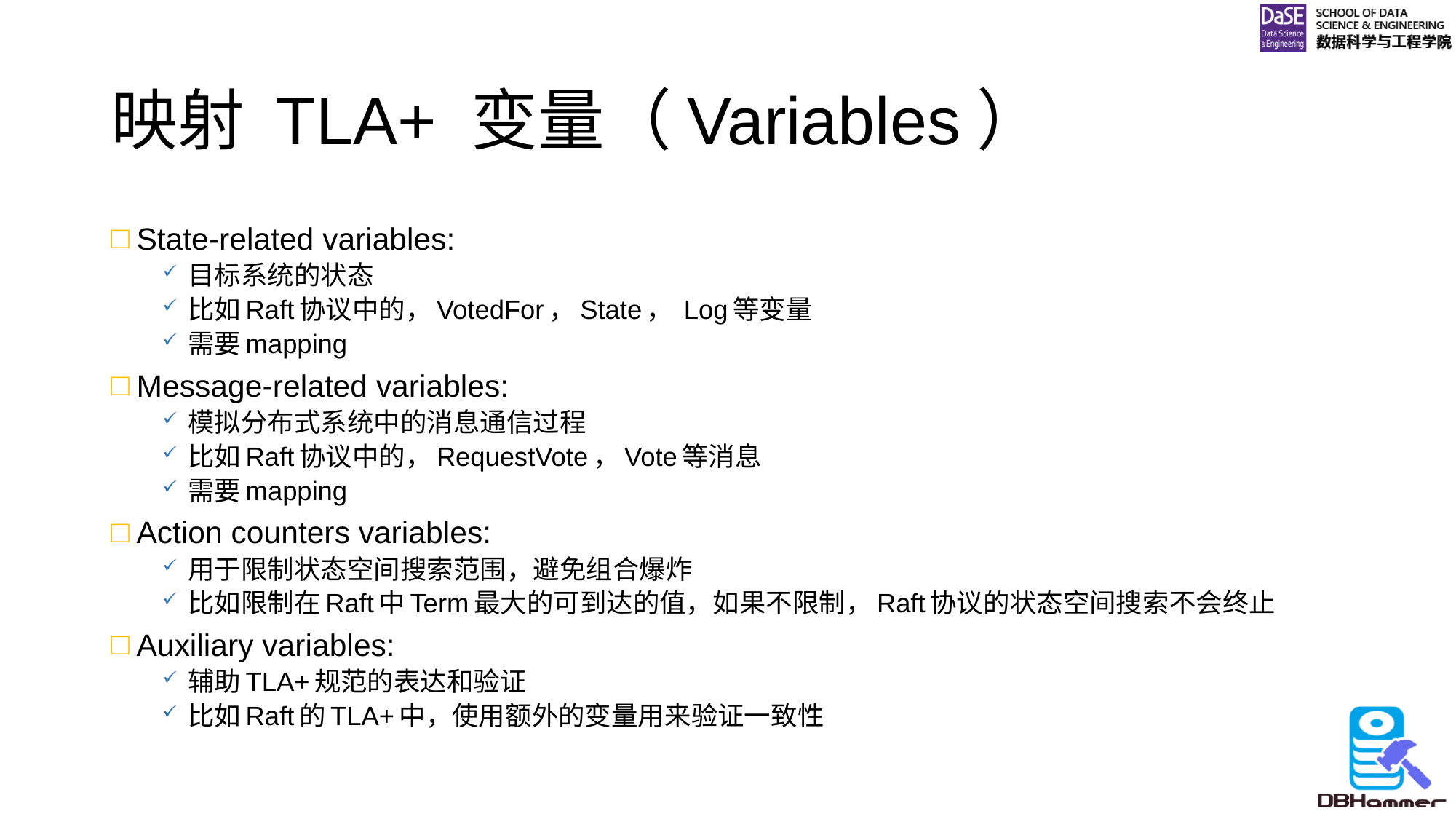

# 映射 TLA+ 变量（Variables）
State-related variables:
目标系统的状态
比如Raft协议中的，VotedFor，State， Log等变量
需要mapping
Message-related variables:
模拟分布式系统中的消息通信过程
比如Raft协议中的，RequestVote，Vote等消息
需要mapping
Action counters variables:
用于限制状态空间搜索范围，避免组合爆炸
比如限制在Raft中Term最大的可到达的值，如果不限制，Raft协议的状态空间搜索不会终止
Auxiliary variables:
辅助TLA+规范的表达和验证
比如Raft的TLA+中，使用额外的变量用来验证一致性